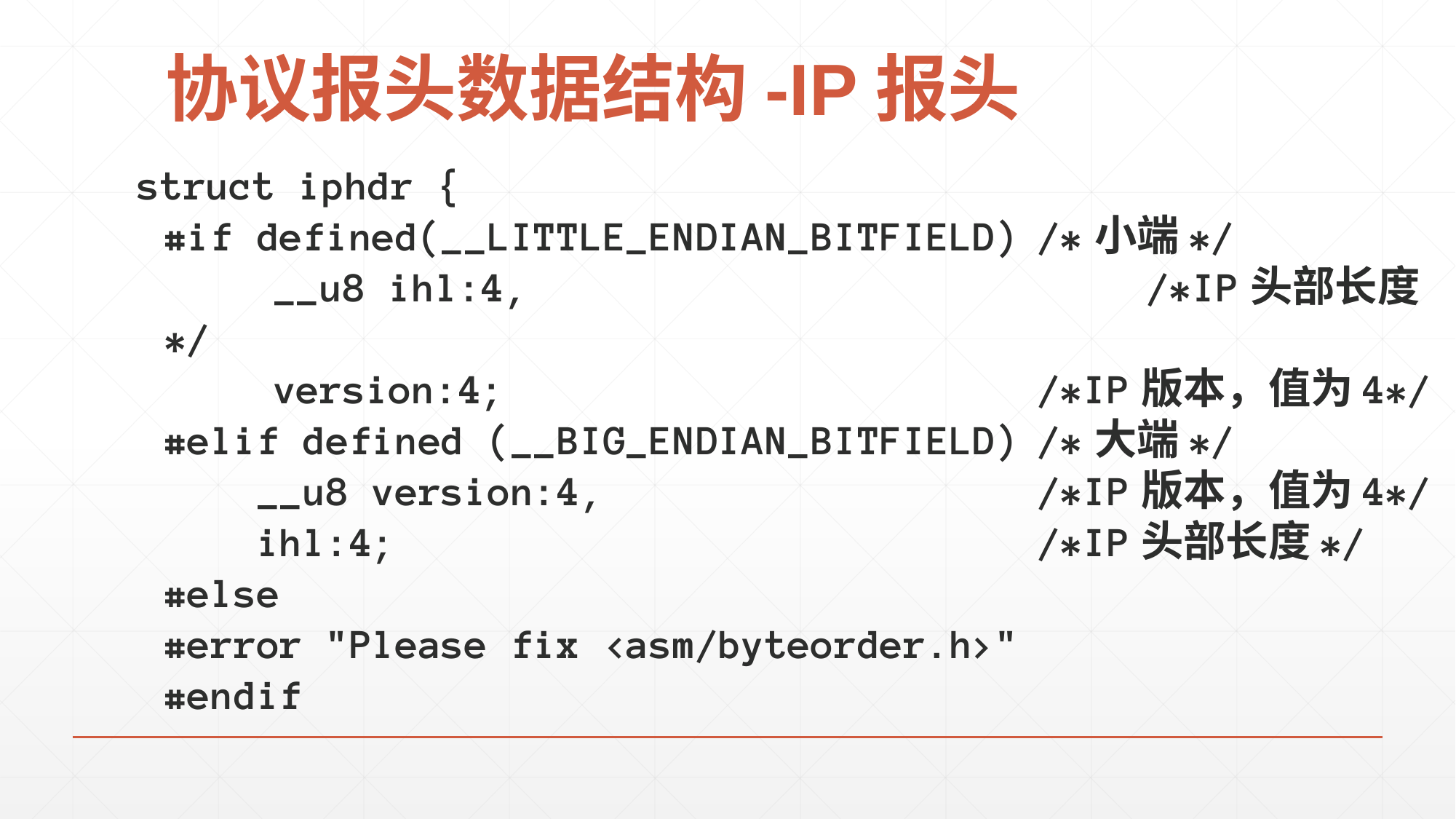

# 协议报头数据结构-IP报头
struct iphdr {
#if defined(__LITTLE_ENDIAN_BITFIELD)	/*小端*/
	__u8 ihl:4,						/*IP头部长度*/
	version:4;					/*IP版本，值为4*/
#elif defined (__BIG_ENDIAN_BITFIELD)	/*大端*/
    __u8 version:4,				/*IP版本，值为4*/
    ihl:4;						/*IP头部长度*/
#else
#error "Please fix <asm/byteorder.h>"
#endif